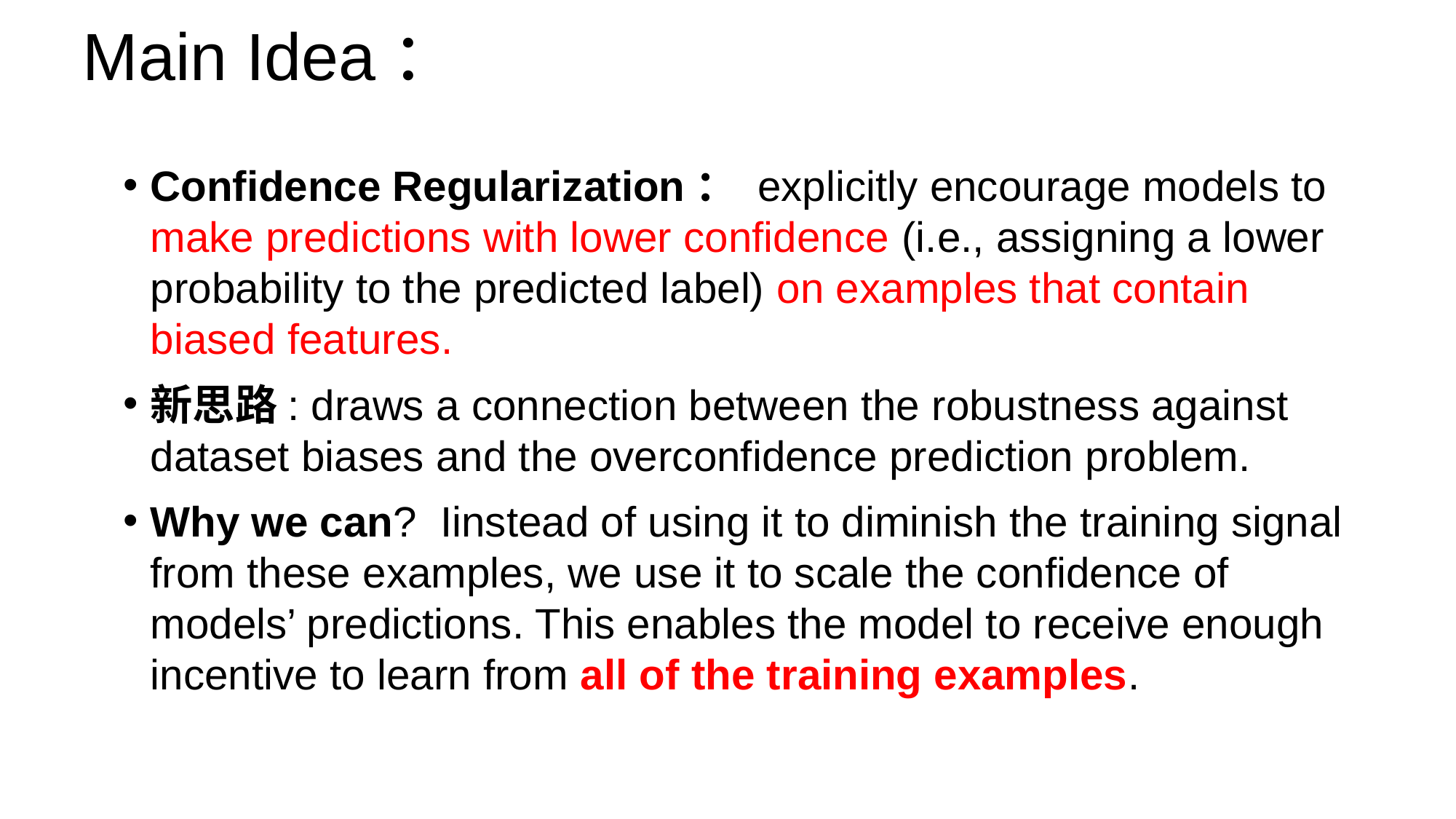

# Main Idea：
Confidence Regularization： explicitly encourage models to make predictions with lower confidence (i.e., assigning a lower probability to the predicted label) on examples that contain biased features.
新思路: draws a connection between the robustness against dataset biases and the overconfidence prediction problem.
Why we can?  Iinstead of using it to diminish the training signal from these examples, we use it to scale the confidence of models’ predictions. This enables the model to receive enough incentive to learn from all of the training examples.